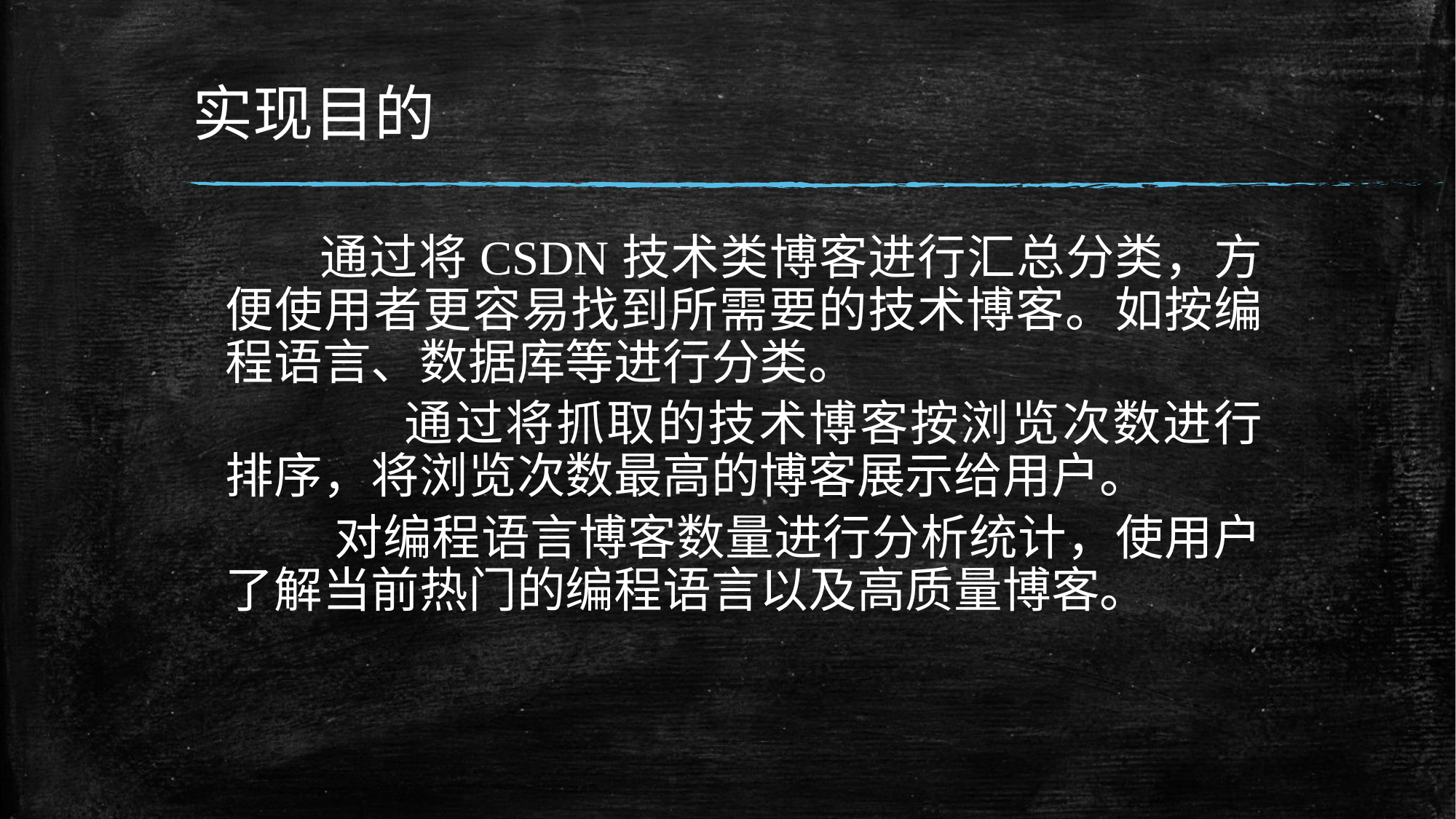

# 实现目的
       通过将CSDN技术类博客进行汇总分类，方便使用者更容易找到所需要的技术博客。如按编程语言、数据库等进行分类。
 	    通过将抓取的技术博客按浏览次数进行排序，将浏览次数最高的博客展示给用户。
	对编程语言博客数量进行分析统计，使用户了解当前热门的编程语言以及高质量博客。